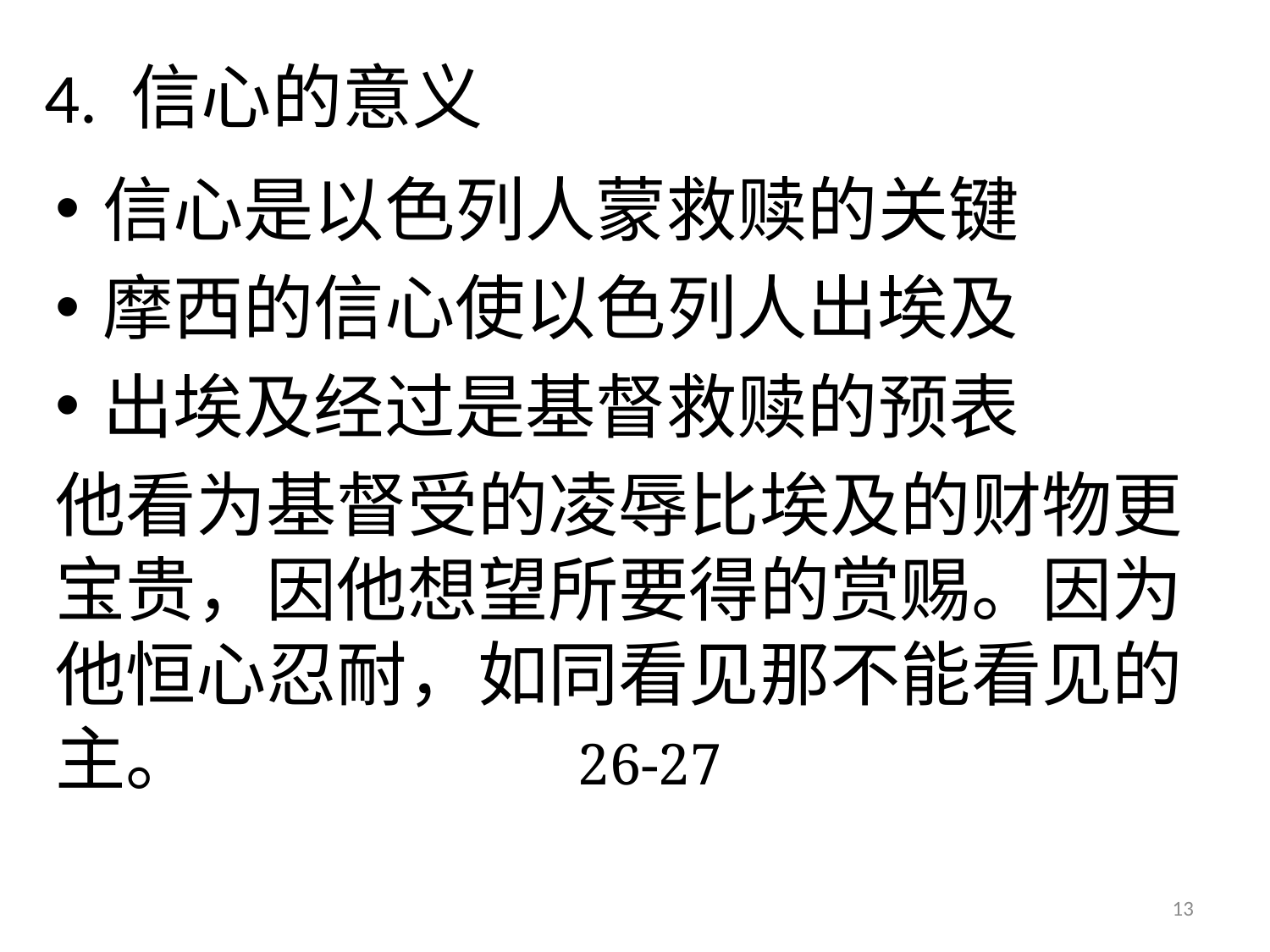

# 4. 信心的意义
信心是以色列人蒙救赎的关键
摩西的信心使以色列人出埃及
出埃及经过是基督救赎的预表
他看为基督受的凌辱比埃及的财物更宝贵，因他想望所要得的赏赐。因为他恒心忍耐，如同看见那不能看见的主。                       26-27
13